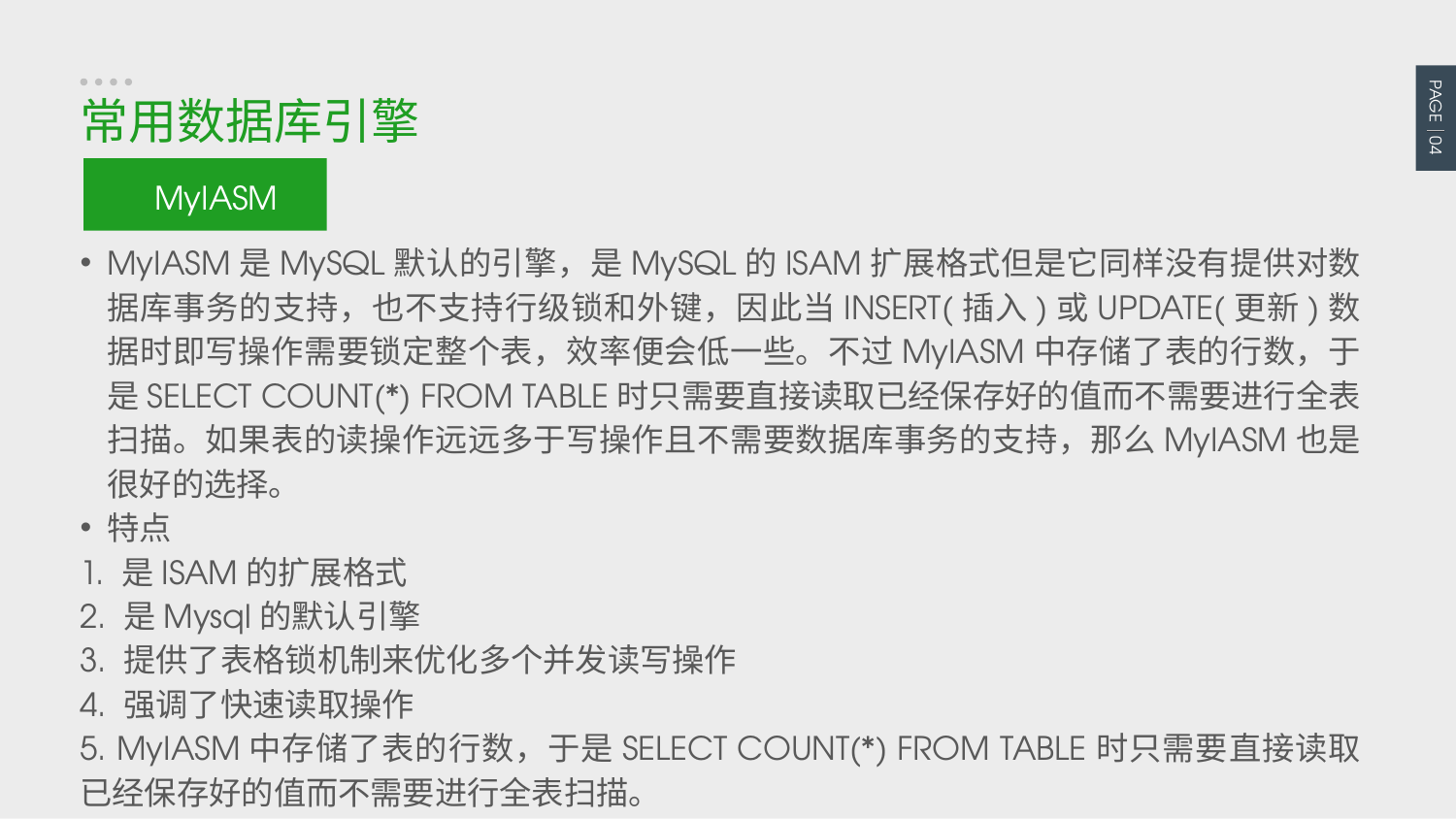

PAGE   04
常用数据库引擎

MyIASM
MyIASM是MySQL默认的引擎，是MySQL的ISAM扩展格式但是它同样没有提供对数据库事务的支持，也不支持行级锁和外键，因此当INSERT(插入)或UPDATE(更新)数据时即写操作需要锁定整个表，效率便会低一些。不过MyIASM中存储了表的行数，于是SELECT COUNT(*) FROM TABLE时只需要直接读取已经保存好的值而不需要进行全表扫描。如果表的读操作远远多于写操作且不需要数据库事务的支持，那么MyIASM也是很好的选择。
特点
1. 是ISAM的扩展格式
2. 是Mysql的默认引擎
3. 提供了表格锁机制来优化多个并发读写操作
4. 强调了快速读取操作
5. MyIASM中存储了表的行数，于是SELECT COUNT(*) FROM TABLE时只需要直接读取已经保存好的值而不需要进行全表扫描。